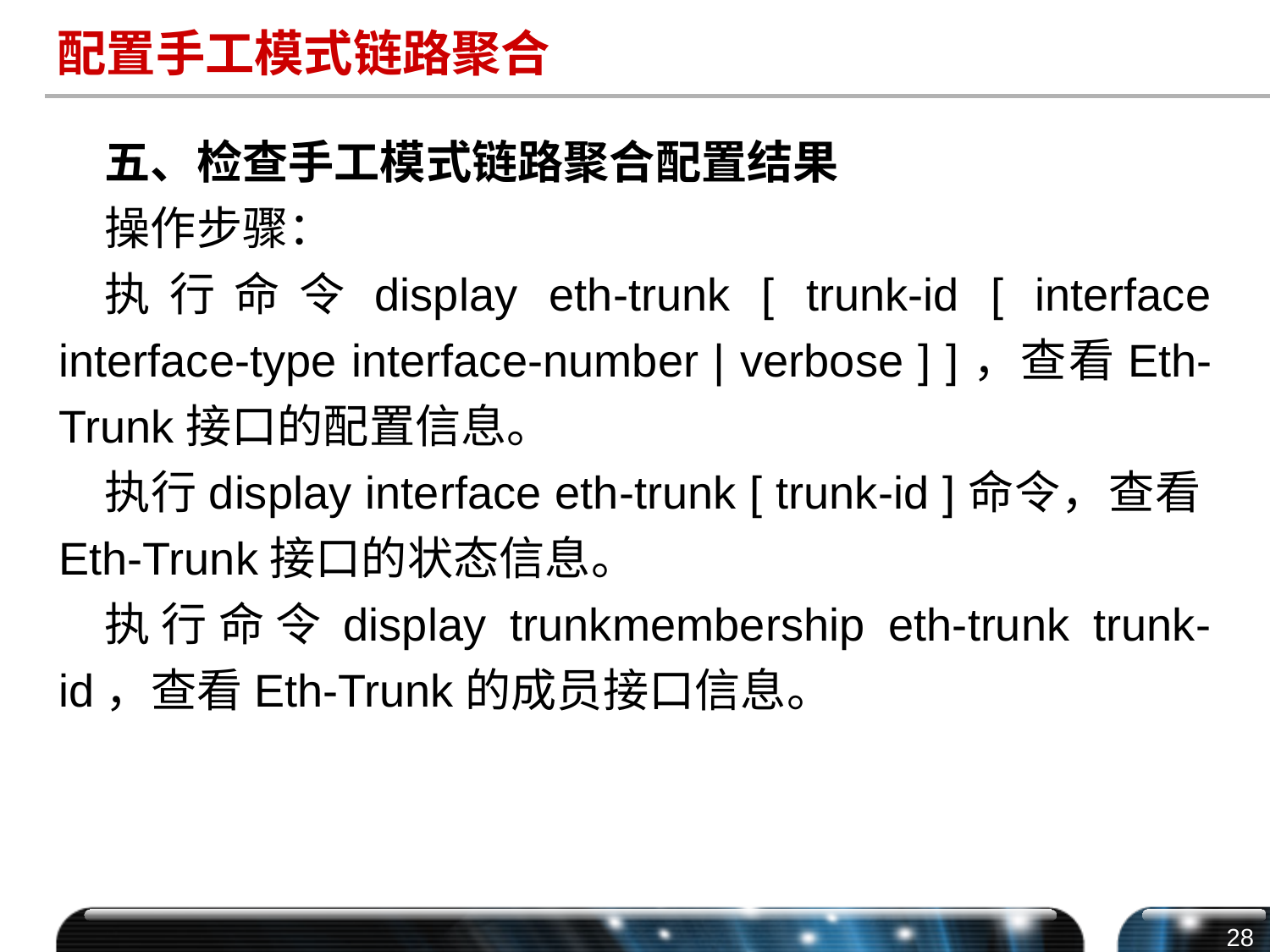

# 配置手工模式链路聚合
五、检查手工模式链路聚合配置结果
操作步骤：
执行命令display eth-trunk [ trunk-id [ interface interface-type interface-number | verbose ] ]，查看Eth-Trunk接口的配置信息。
执行display interface eth-trunk [ trunk-id ]命令，查看Eth-Trunk接口的状态信息。
执行命令display trunkmembership eth-trunk trunk-id，查看Eth-Trunk的成员接口信息。